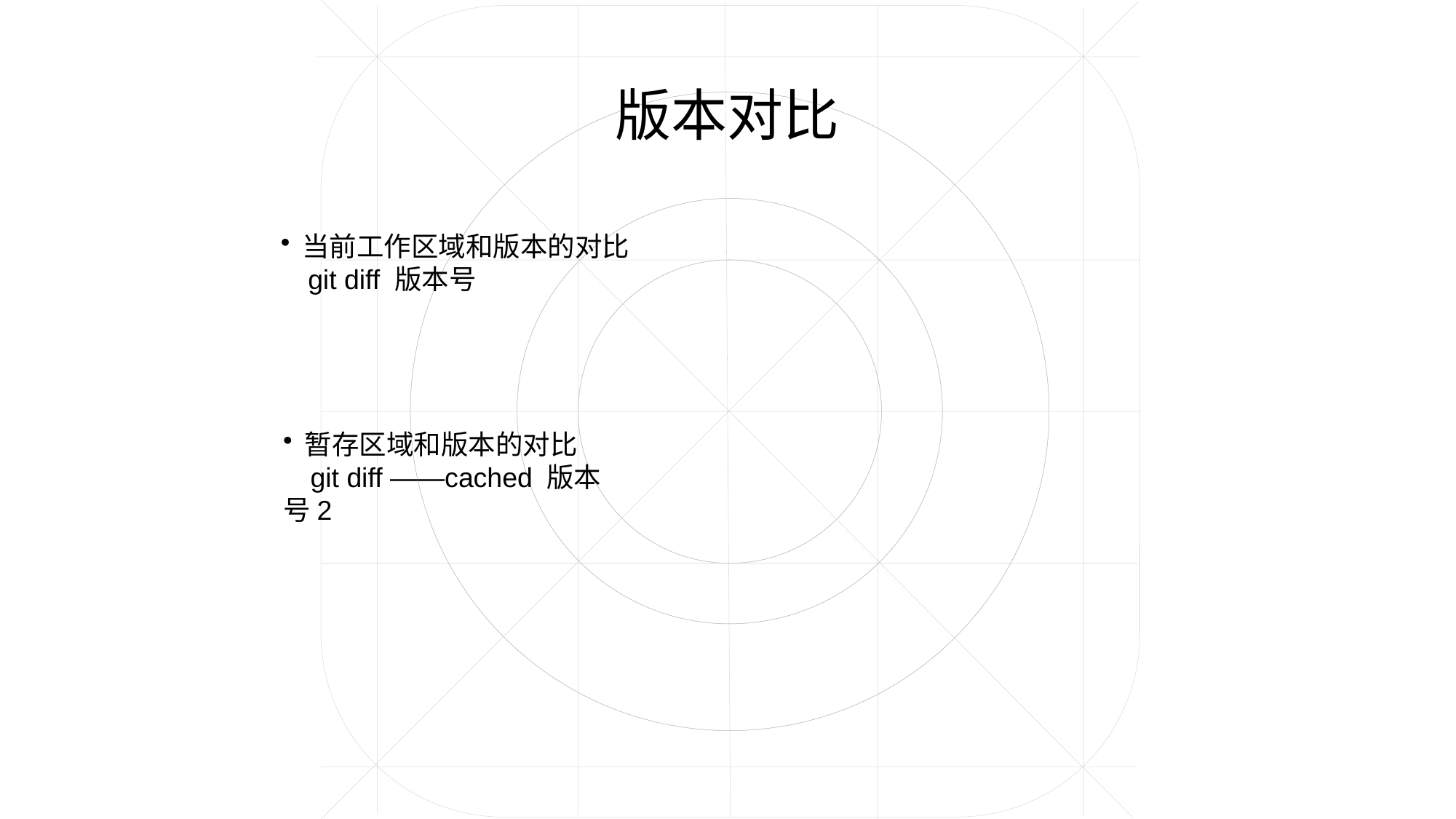

版本对比
当前工作区域和版本的对比
git diff 版本号
暂存区域和版本的对比
git diff ——cached 版本号2